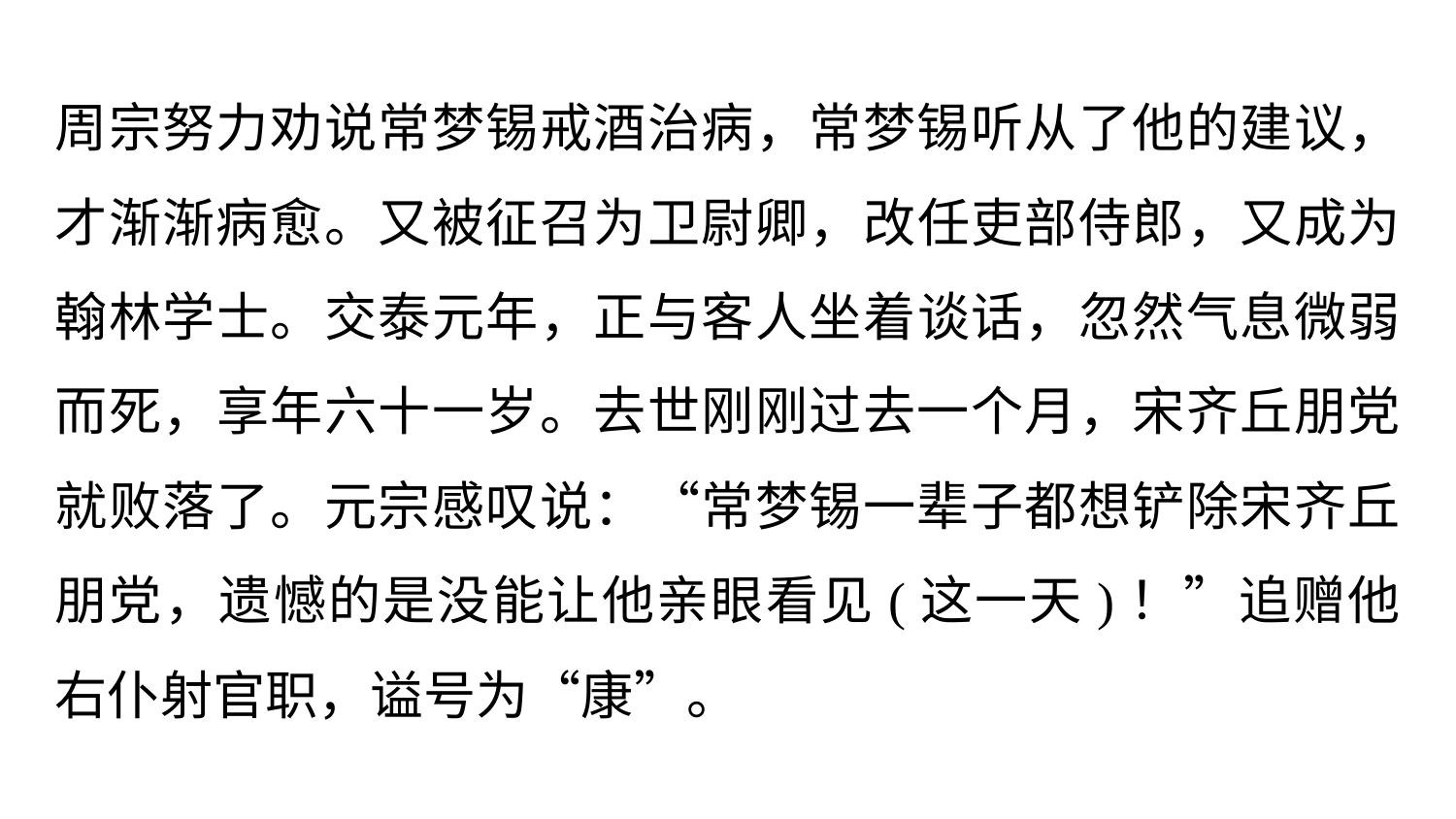

周宗努力劝说常梦锡戒酒治病，常梦锡听从了他的建议，才渐渐病愈。又被征召为卫尉卿，改任吏部侍郎，又成为翰林学士。交泰元年，正与客人坐着谈话，忽然气息微弱而死，享年六十一岁。去世刚刚过去一个月，宋齐丘朋党就败落了。元宗感叹说：“常梦锡一辈子都想铲除宋齐丘朋党，遗憾的是没能让他亲眼看见(这一天)！”追赠他右仆射官职，谥号为“康”。